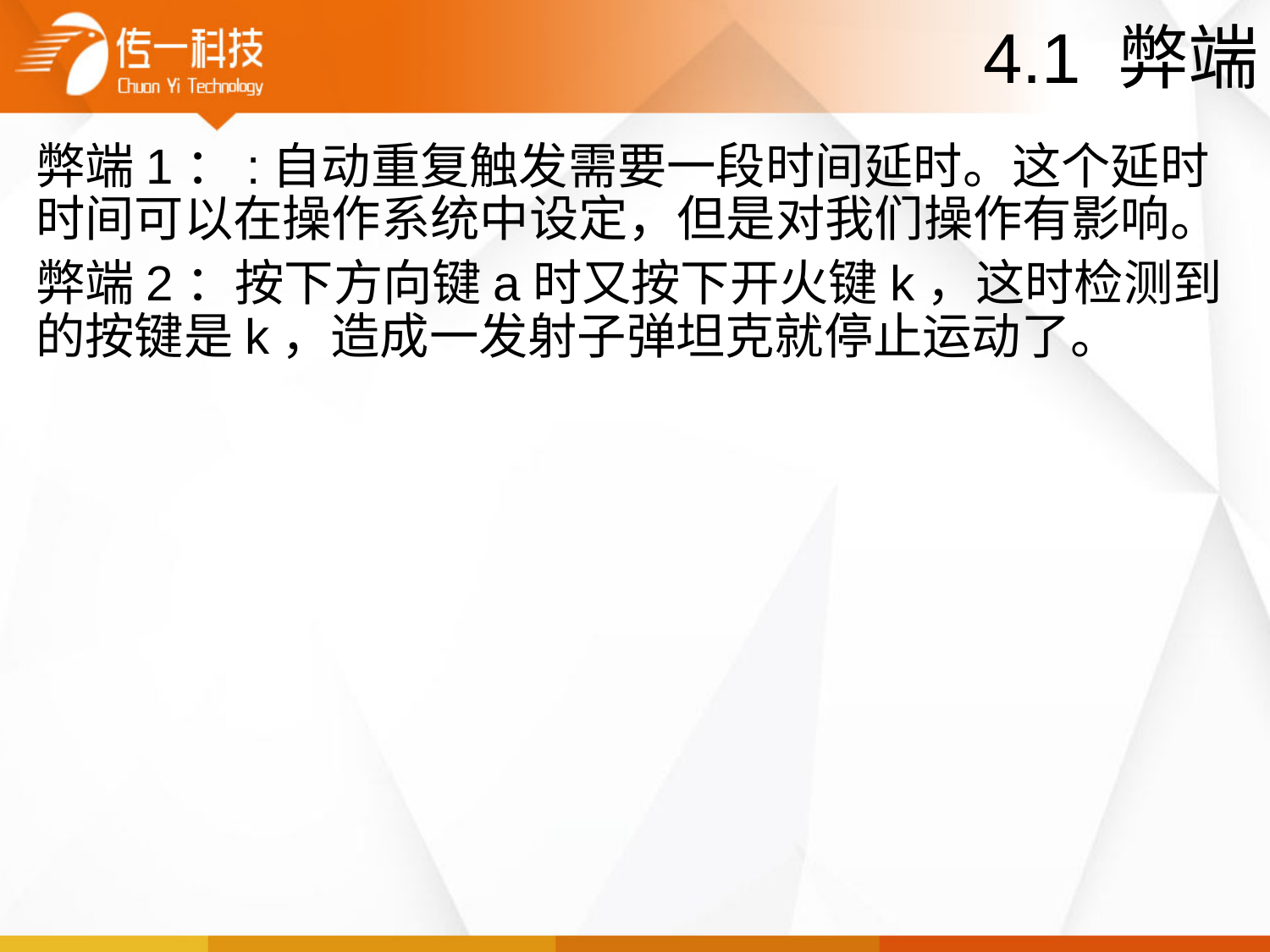

4.1 弊端
弊端1：:自动重复触发需要一段时间延时。这个延时时间可以在操作系统中设定，但是对我们操作有影响。
弊端2：按下方向键a时又按下开火键k，这时检测到的按键是k，造成一发射子弹坦克就停止运动了。